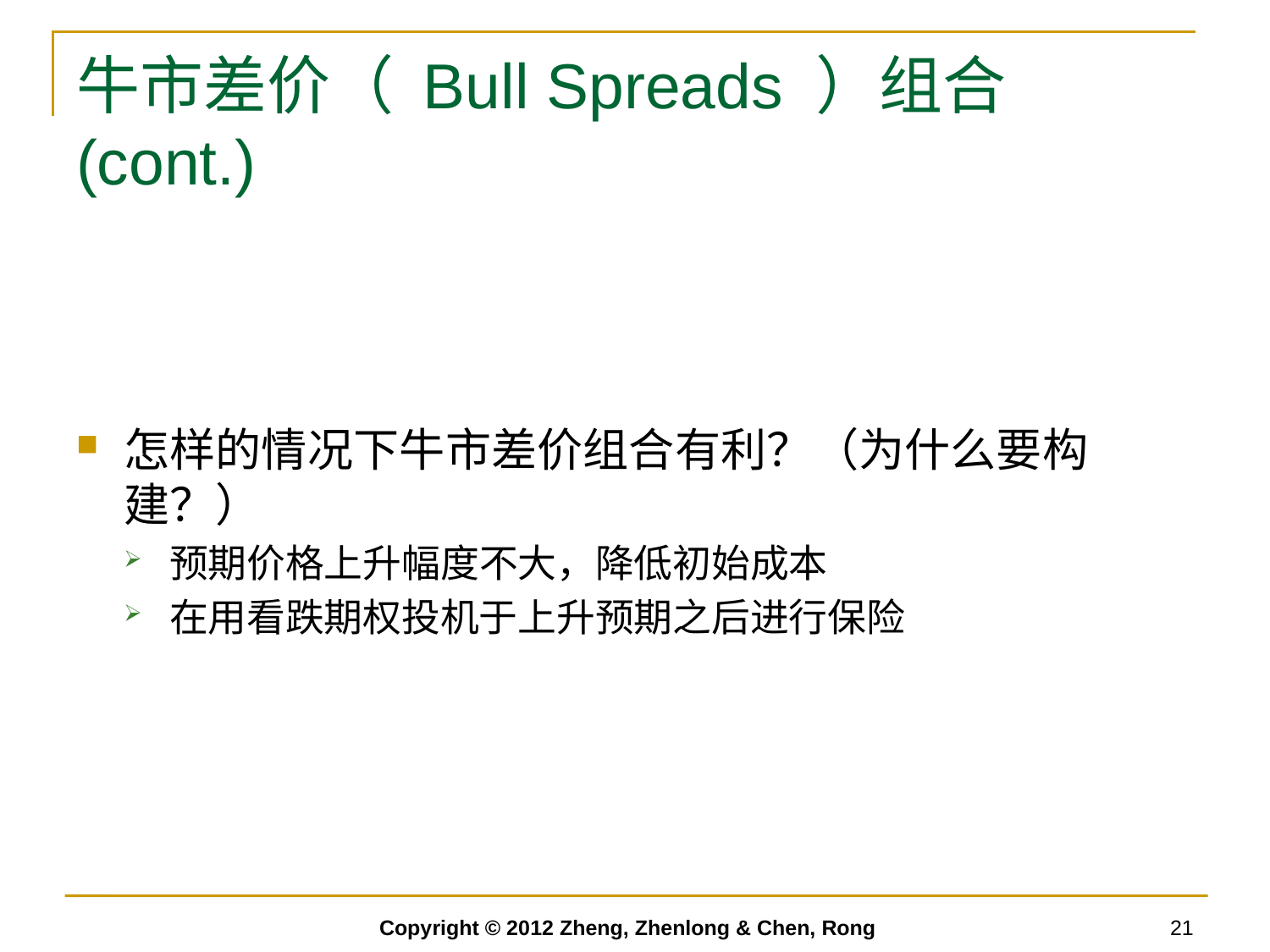

# 牛市差价（ Bull Spreads ）组合 (cont.)

怎样的情况下牛市差价组合有利？（为什么要构建？）
预期价格上升幅度不大，降低初始成本
在用看跌期权投机于上升预期之后进行保险
Copyright © 2012 Zheng, Zhenlong & Chen, Rong
21